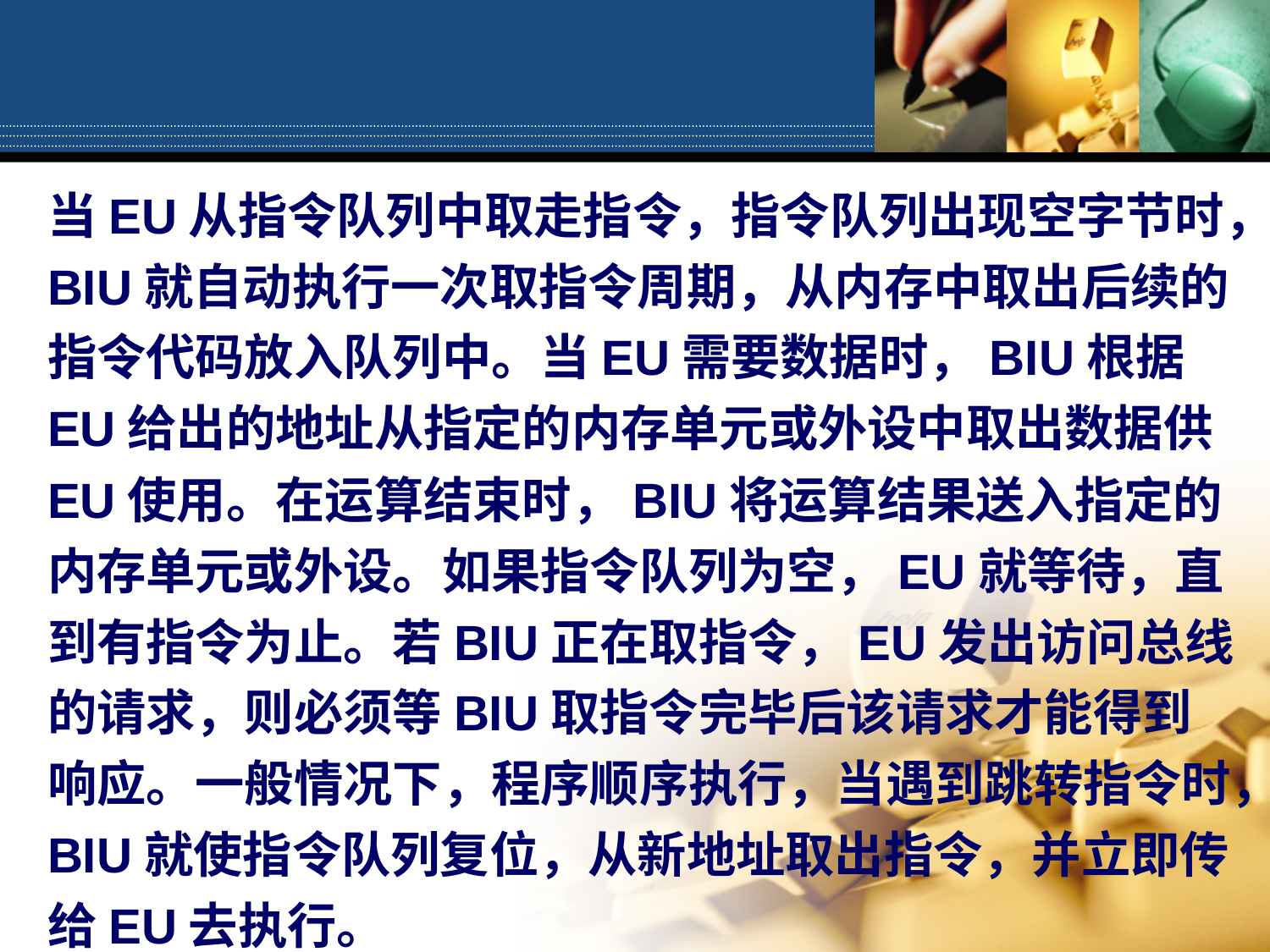

#
当EU从指令队列中取走指令，指令队列出现空字节时，BIU就自动执行一次取指令周期，从内存中取出后续的指令代码放入队列中。当EU需要数据时，BIU根据EU给出的地址从指定的内存单元或外设中取出数据供EU使用。在运算结束时，BIU将运算结果送入指定的内存单元或外设。如果指令队列为空，EU就等待，直到有指令为止。若BIU正在取指令，EU发出访问总线的请求，则必须等BIU取指令完毕后该请求才能得到响应。一般情况下，程序顺序执行，当遇到跳转指令时，BIU就使指令队列复位，从新地址取出指令，并立即传给EU去执行。